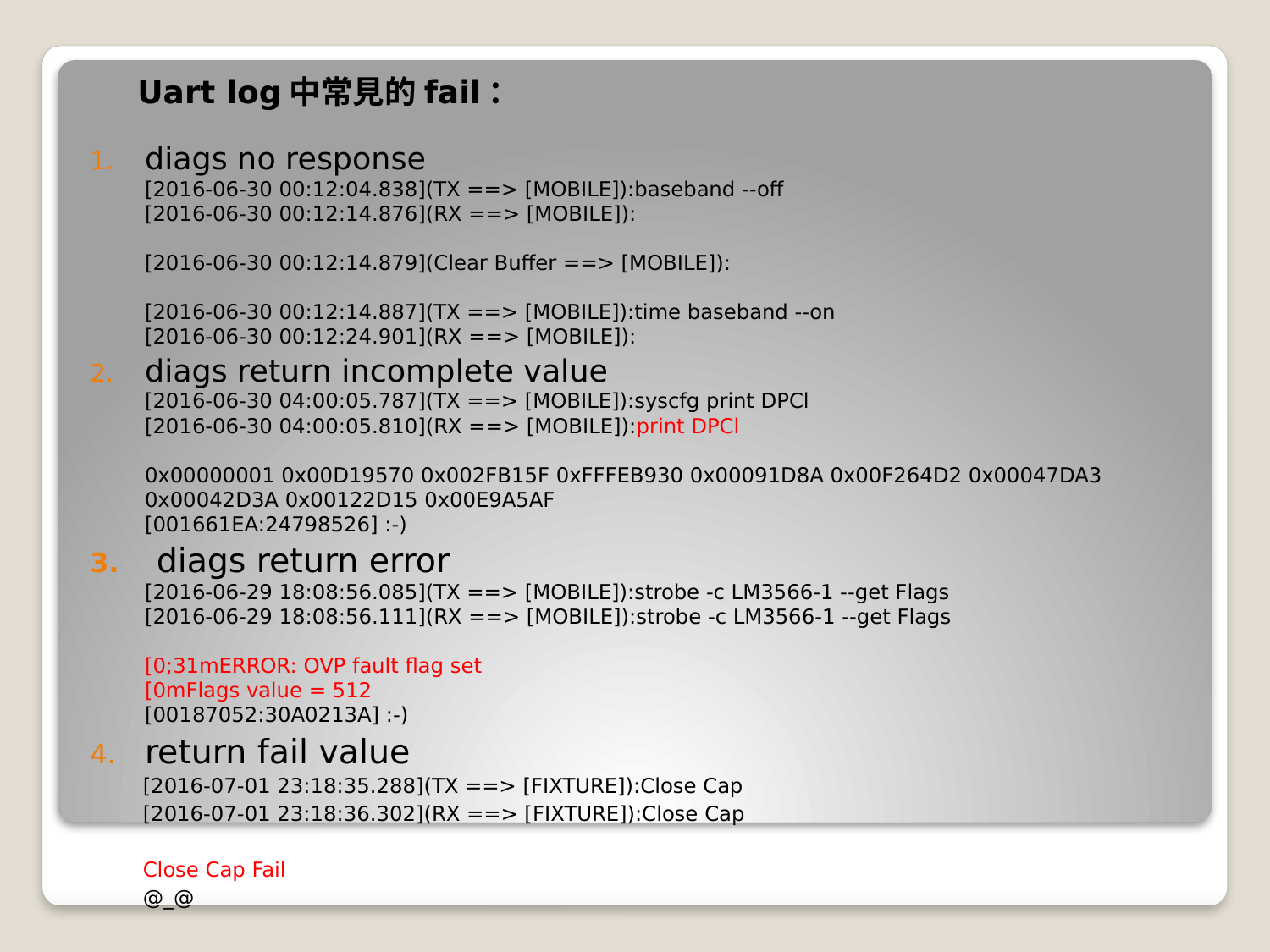

Uart log中常見的fail：
diags no response
[2016-06-30 00:12:04.838](TX ==> [MOBILE]):baseband --off
[2016-06-30 00:12:14.876](RX ==> [MOBILE]):
 
[2016-06-30 00:12:14.879](Clear Buffer ==> [MOBILE]):
 
[2016-06-30 00:12:14.887](TX ==> [MOBILE]):time baseband --on
[2016-06-30 00:12:24.901](RX ==> [MOBILE]):
diags return incomplete value
[2016-06-30 04:00:05.787](TX ==> [MOBILE]):syscfg print DPCl
[2016-06-30 04:00:05.810](RX ==> [MOBILE]):print DPCl
0x00000001 0x00D19570 0x002FB15F 0xFFFEB930 0x00091D8A 0x00F264D2 0x00047DA3 0x00042D3A 0x00122D15 0x00E9A5AF
[001661EA:24798526] :-)
 diags return error
[2016-06-29 18:08:56.085](TX ==> [MOBILE]):strobe -c LM3566-1 --get Flags
[2016-06-29 18:08:56.111](RX ==> [MOBILE]):strobe -c LM3566-1 --get Flags
[0;31mERROR: OVP fault flag set
[0mFlags value = 512
[00187052:30A0213A] :-)
return fail value
        [2016-07-01 23:18:35.288](TX ==> [FIXTURE]):Close Cap
        [2016-07-01 23:18:36.302](RX ==> [FIXTURE]):Close Cap

        Close Cap Fail
        @_@